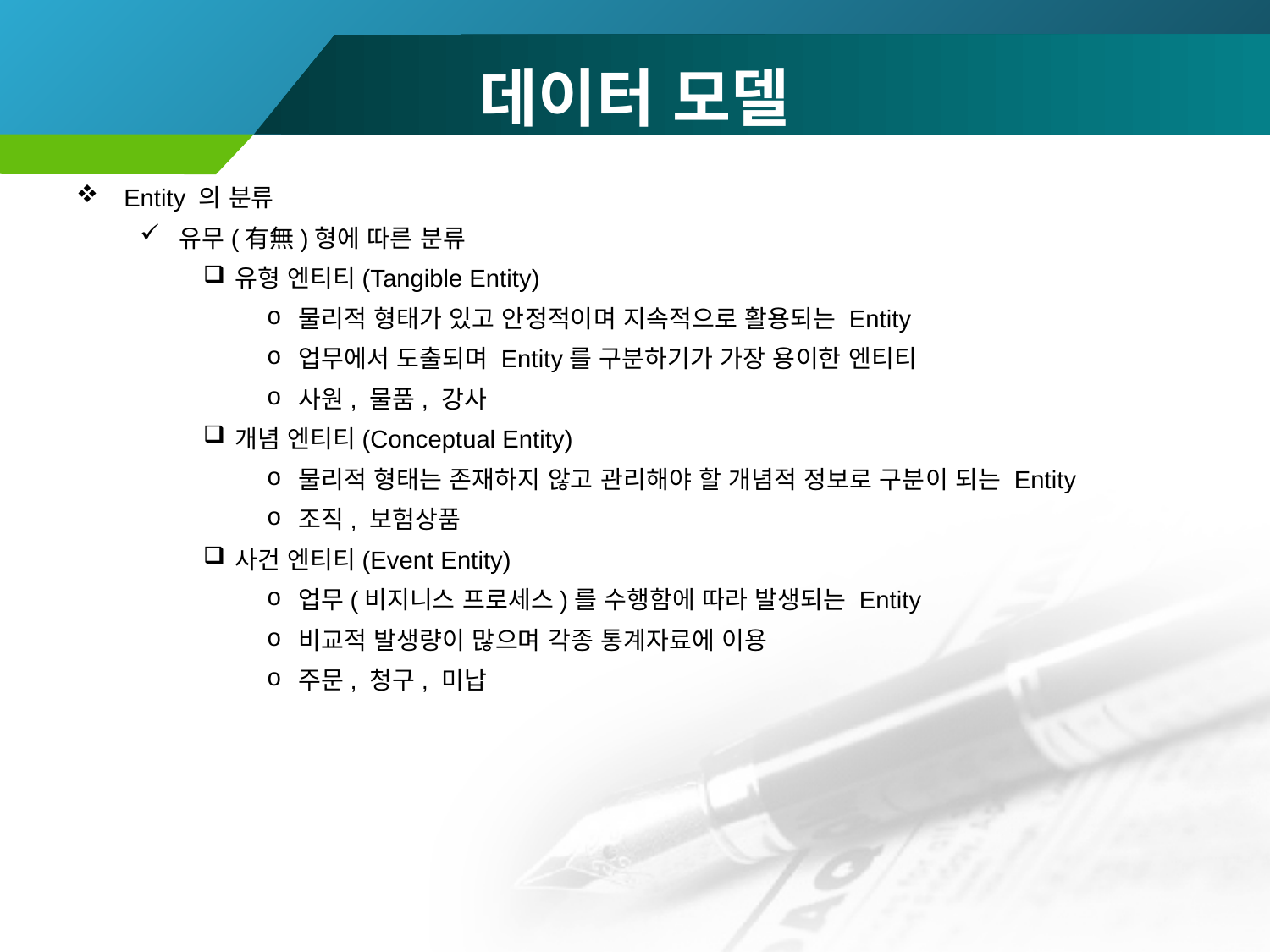

데이터 모델
Entity 의 분류
유무(有無)형에 따른 분류
유형 엔티티(Tangible Entity)
물리적 형태가 있고 안정적이며 지속적으로 활용되는 Entity
업무에서 도출되며 Entity를 구분하기가 가장 용이한 엔티티
사원, 물품, 강사
개념 엔티티(Conceptual Entity)
물리적 형태는 존재하지 않고 관리해야 할 개념적 정보로 구분이 되는 Entity
조직, 보험상품
사건 엔티티(Event Entity)
업무(비지니스 프로세스)를 수행함에 따라 발생되는 Entity
비교적 발생량이 많으며 각종 통계자료에 이용
주문, 청구, 미납